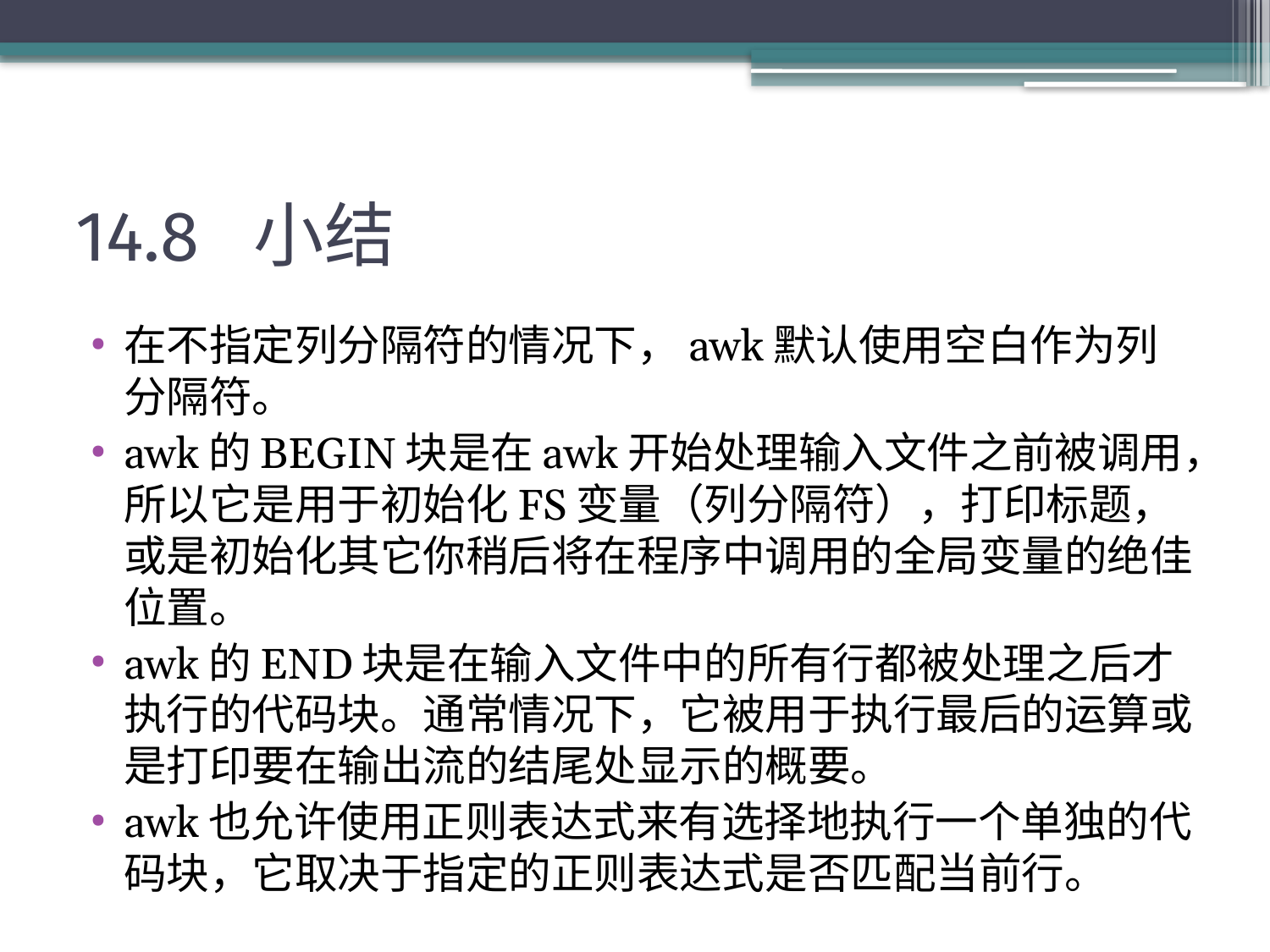

# 14.8  小结
在不指定列分隔符的情况下，awk默认使用空白作为列分隔符。
awk的BEGIN块是在awk开始处理输入文件之前被调用，所以它是用于初始化FS变量（列分隔符），打印标题，或是初始化其它你稍后将在程序中调用的全局变量的绝佳位置。
awk的END块是在输入文件中的所有行都被处理之后才执行的代码块。通常情况下，它被用于执行最后的运算或是打印要在输出流的结尾处显示的概要。
awk也允许使用正则表达式来有选择地执行一个单独的代码块，它取决于指定的正则表达式是否匹配当前行。